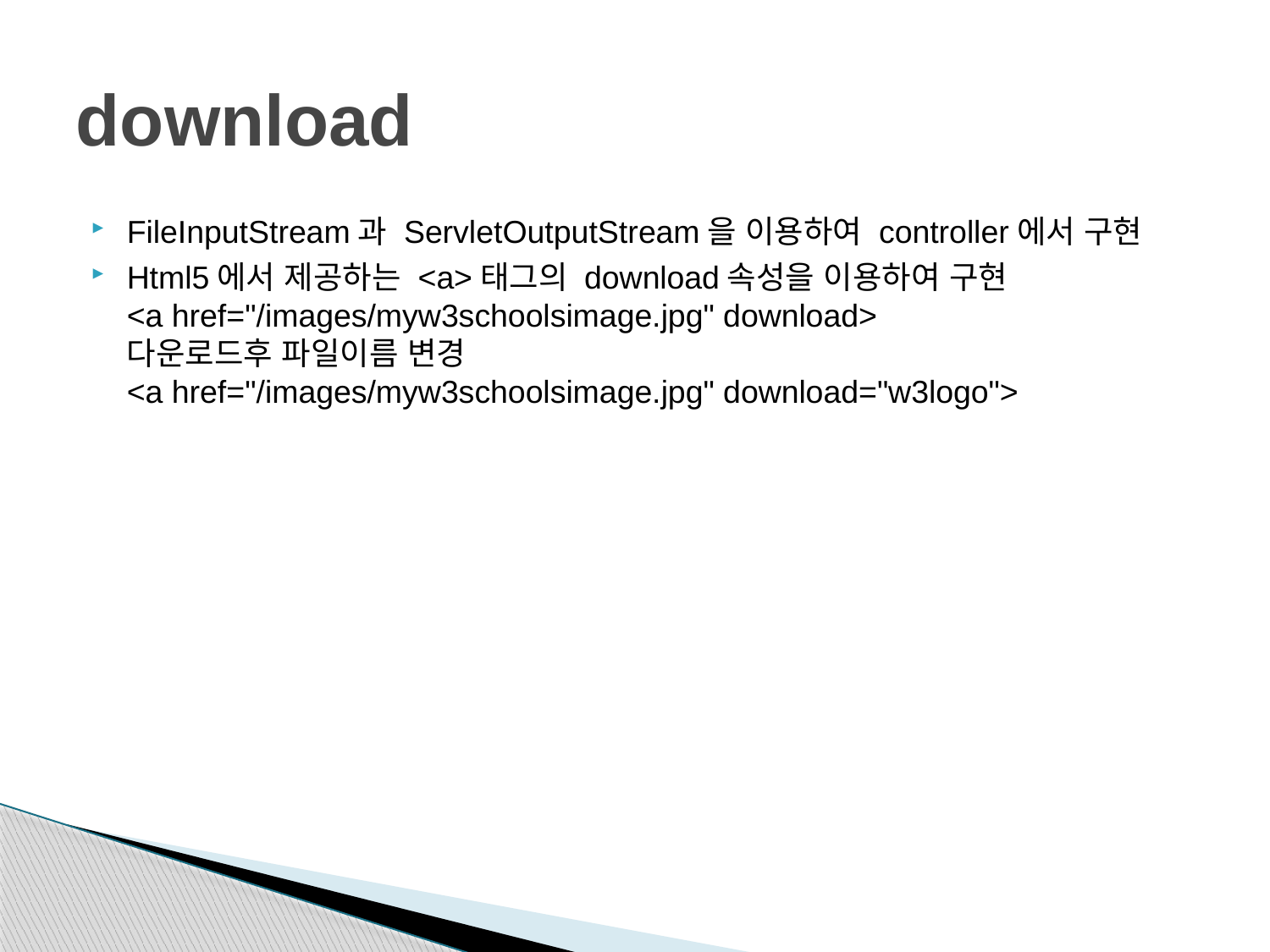

# download
FileInputStream과 ServletOutputStream을 이용하여 controller에서 구현
Html5에서 제공하는 <a>태그의 download속성을 이용하여 구현
<a href="/images/myw3schoolsimage.jpg" download>
다운로드후 파일이름 변경
<a href="/images/myw3schoolsimage.jpg" download="w3logo">